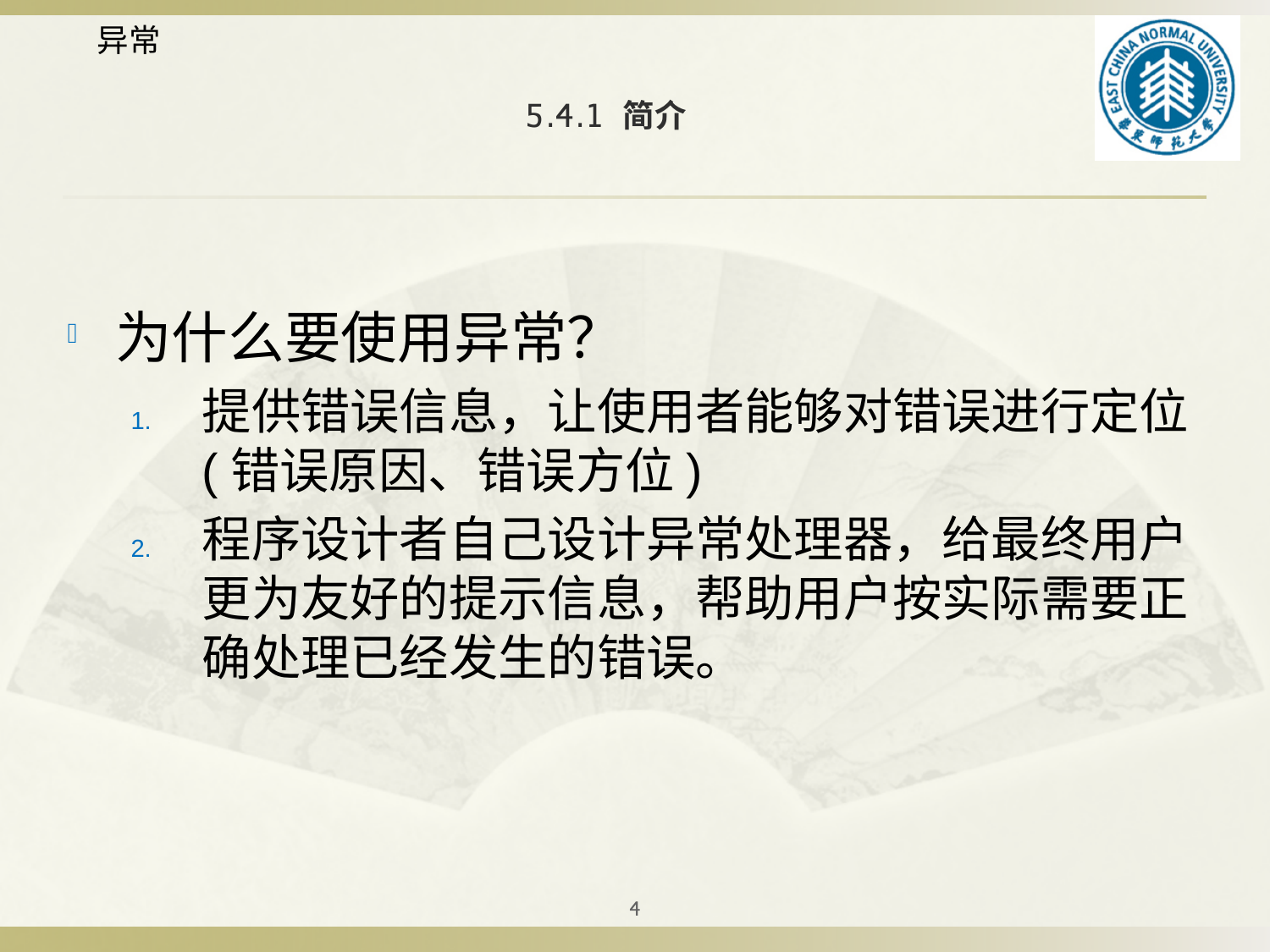

# 5.4.1 简介
为什么要使用异常？
提供错误信息，让使用者能够对错误进行定位(错误原因、错误方位)
程序设计者自己设计异常处理器，给最终用户更为友好的提示信息，帮助用户按实际需要正确处理已经发生的错误。
4